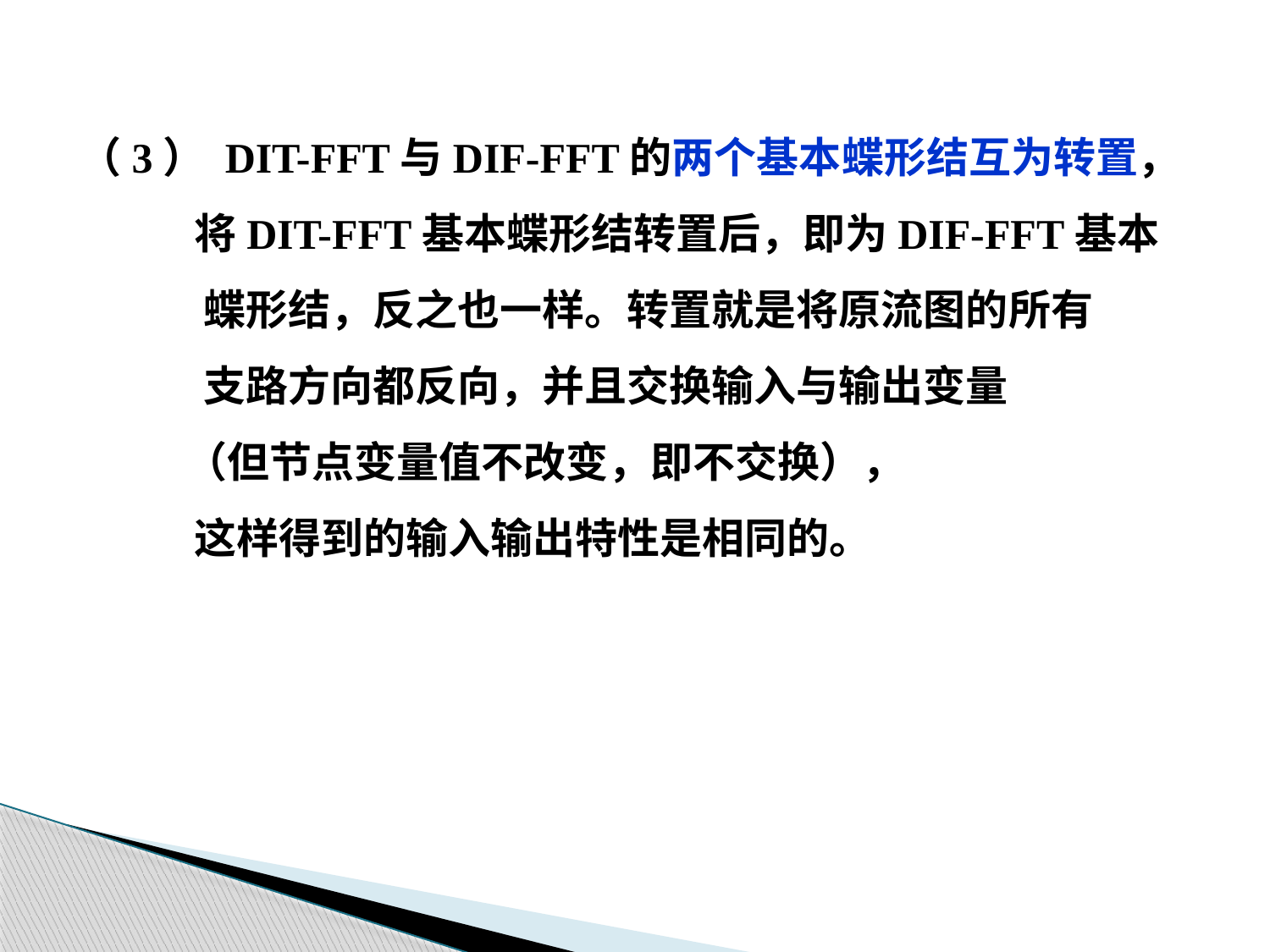

（3） DIT-FFT与DIF-FFT的两个基本蝶形结互为转置，
           将DIT-FFT基本蝶形结转置后，即为DIF-FFT基本
            蝶形结，反之也一样。转置就是将原流图的所有
            支路方向都反向，并且交换输入与输出变量
          （但节点变量值不改变，即不交换），
           这样得到的输入输出特性是相同的。